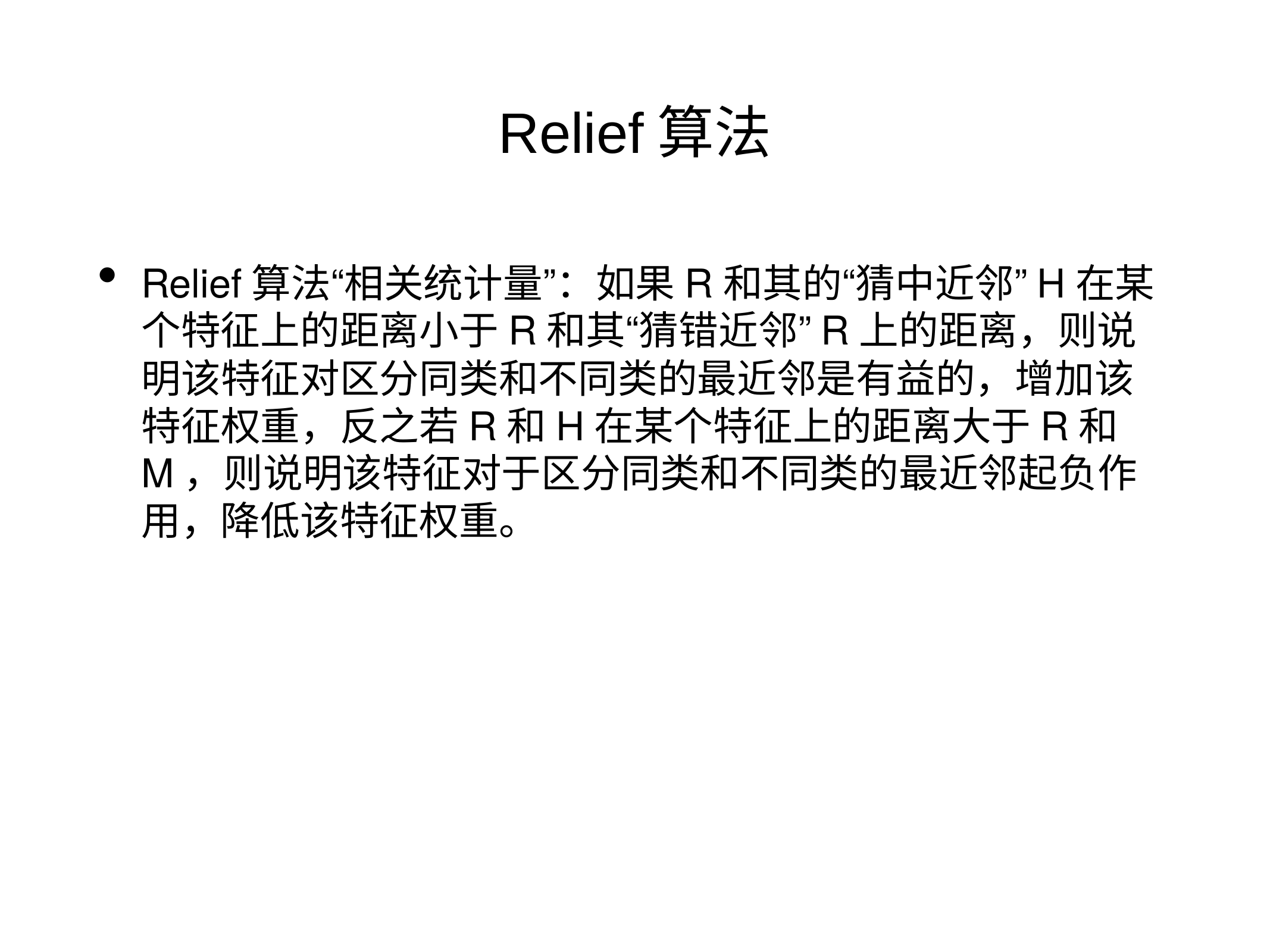

# Relief算法
Relief算法“相关统计量”：如果R和其的“猜中近邻”H在某个特征上的距离小于R和其“猜错近邻”R上的距离，则说明该特征对区分同类和不同类的最近邻是有益的，增加该特征权重，反之若R和H在某个特征上的距离大于R和M，则说明该特征对于区分同类和不同类的最近邻起负作用，降低该特征权重。